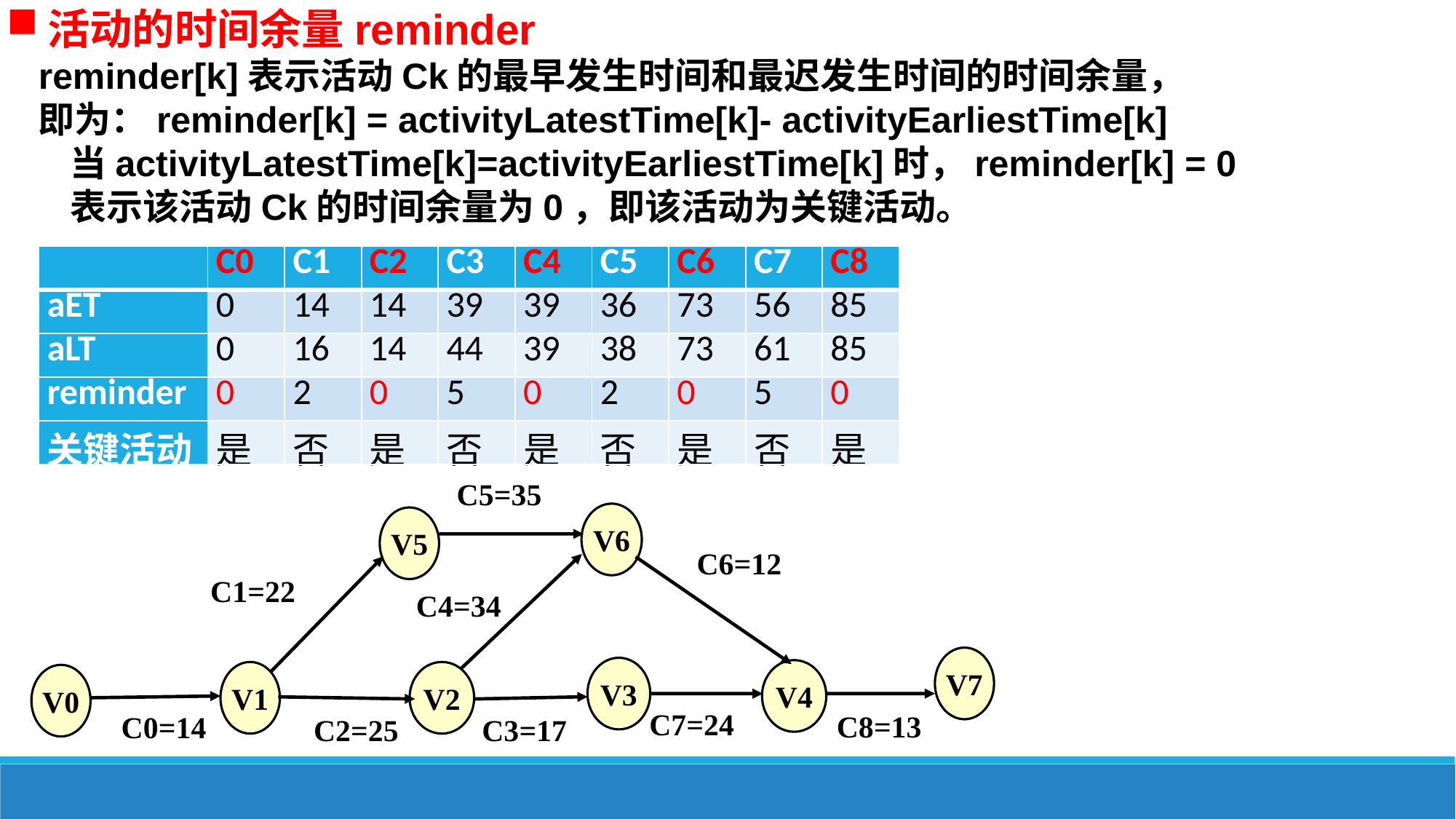

活动的时间余量reminder
reminder[k]表示活动Ck的最早发生时间和最迟发生时间的时间余量，
即为：reminder[k] = activityLatestTime[k]- activityEarliestTime[k]
当activityLatestTime[k]=activityEarliestTime[k]时，reminder[k] = 0
表示该活动Ck的时间余量为0，即该活动为关键活动。
|  | C0 | C1 | C2 | C3 | C4 | C5 | C6 | C7 | C8 |
| --- | --- | --- | --- | --- | --- | --- | --- | --- | --- |
| aET | 0 | 14 | 14 | 39 | 39 | 36 | 73 | 56 | 85 |
| aLT | 0 | 16 | 14 | 44 | 39 | 38 | 73 | 61 | 85 |
| reminder | 0 | 2 | 0 | 5 | 0 | 2 | 0 | 5 | 0 |
| 关键活动 | 是 | 否 | 是 | 否 | 是 | 否 | 是 | 否 | 是 |
C5=35
V6
V5

C6=12

C1=22
C4=34
V7
V3
V4
V1
V2
V0

C7=24
C8=13
C0=14
C2=25
C3=17